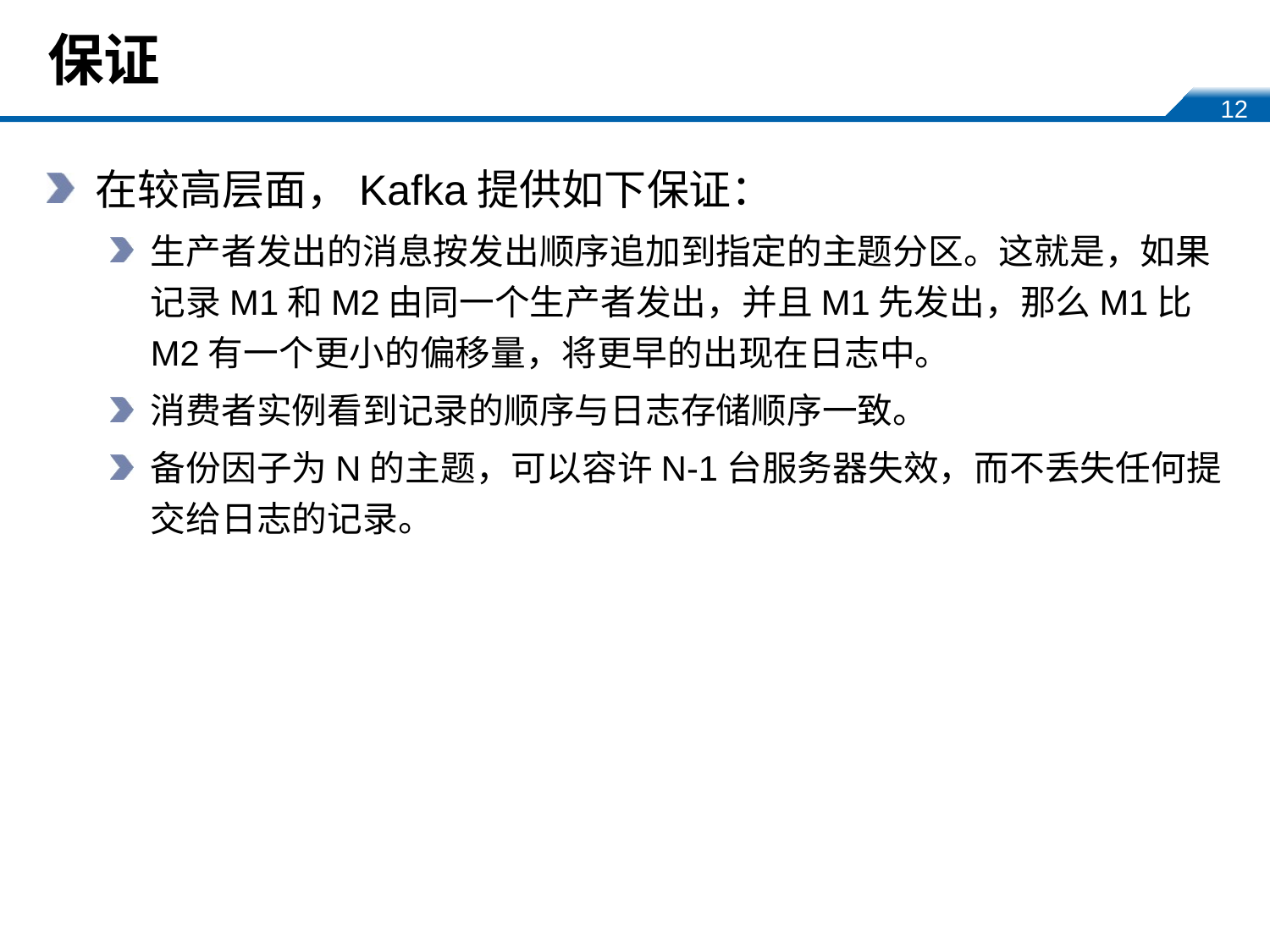

# 保证
在较高层面，Kafka提供如下保证：
生产者发出的消息按发出顺序追加到指定的主题分区。这就是，如果记录M1和M2由同一个生产者发出，并且M1先发出，那么M1比M2有一个更小的偏移量，将更早的出现在日志中。
消费者实例看到记录的顺序与日志存储顺序一致。
备份因子为N的主题，可以容许N-1台服务器失效，而不丢失任何提交给日志的记录。